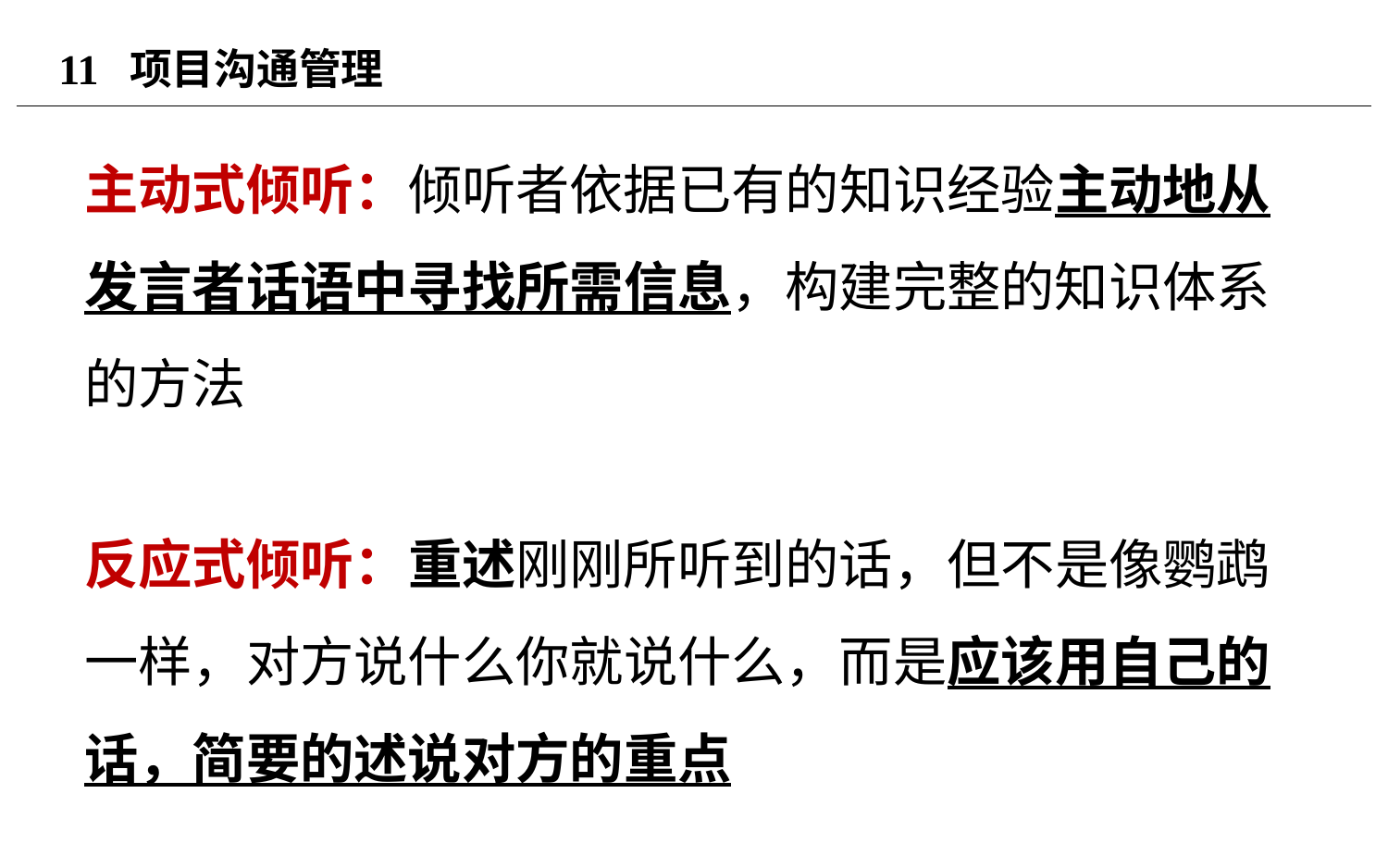

# 11  项目沟通管理
主动式倾听：倾听者依据已有的知识经验主动地从发言者话语中寻找所需信息，构建完整的知识体系的方法

反应式倾听：重述刚刚所听到的话，但不是像鹦鹉一样，对方说什么你就说什么，而是应该用自己的话，简要的述说对方的重点